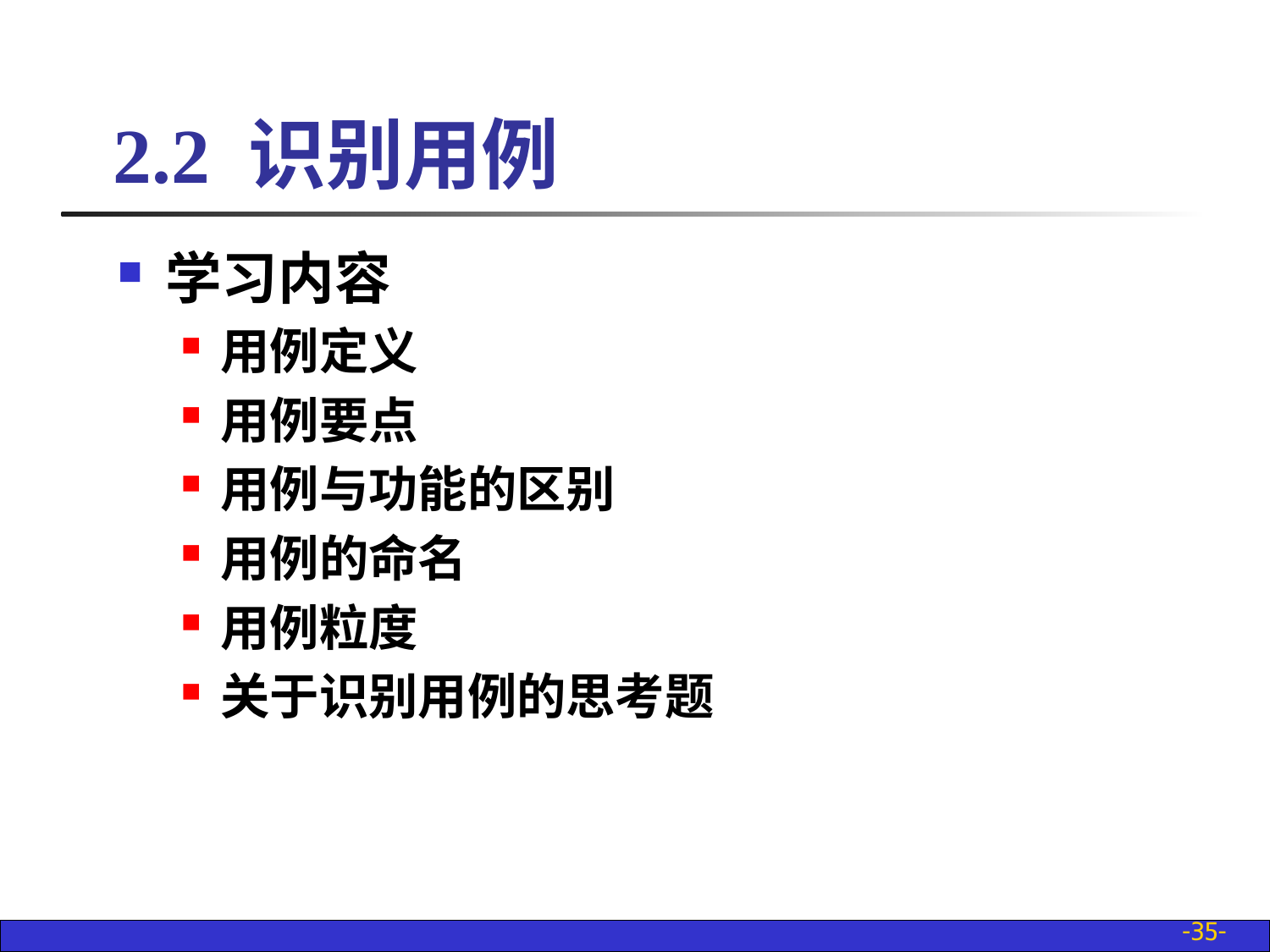

# 2.2 识别用例
学习内容
用例定义
用例要点
用例与功能的区别
用例的命名
用例粒度
关于识别用例的思考题
-35-